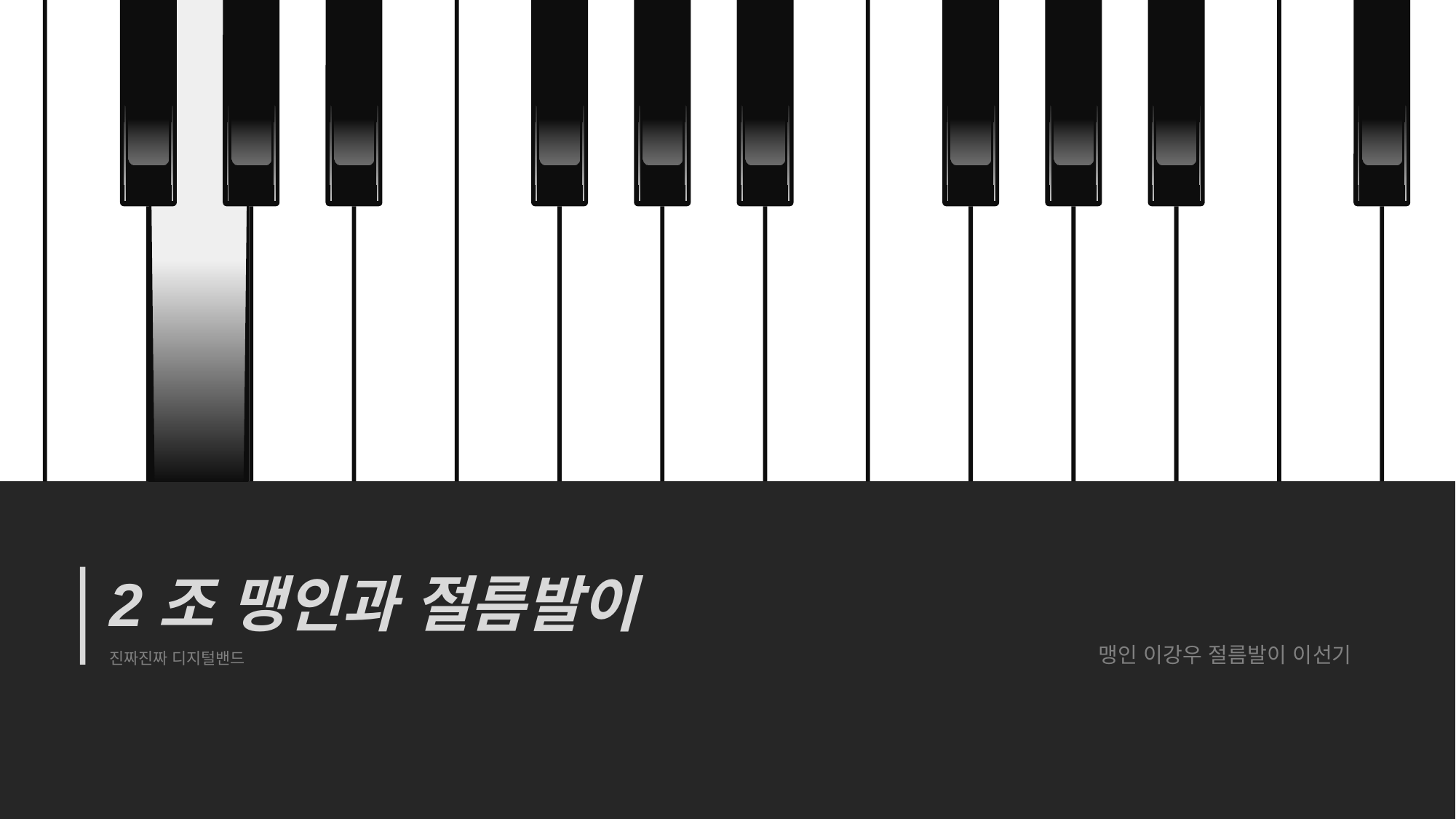

2조 맹인과 절름발이
진짜진짜 디지털밴드

맹인 이강우 절름발이 이선기